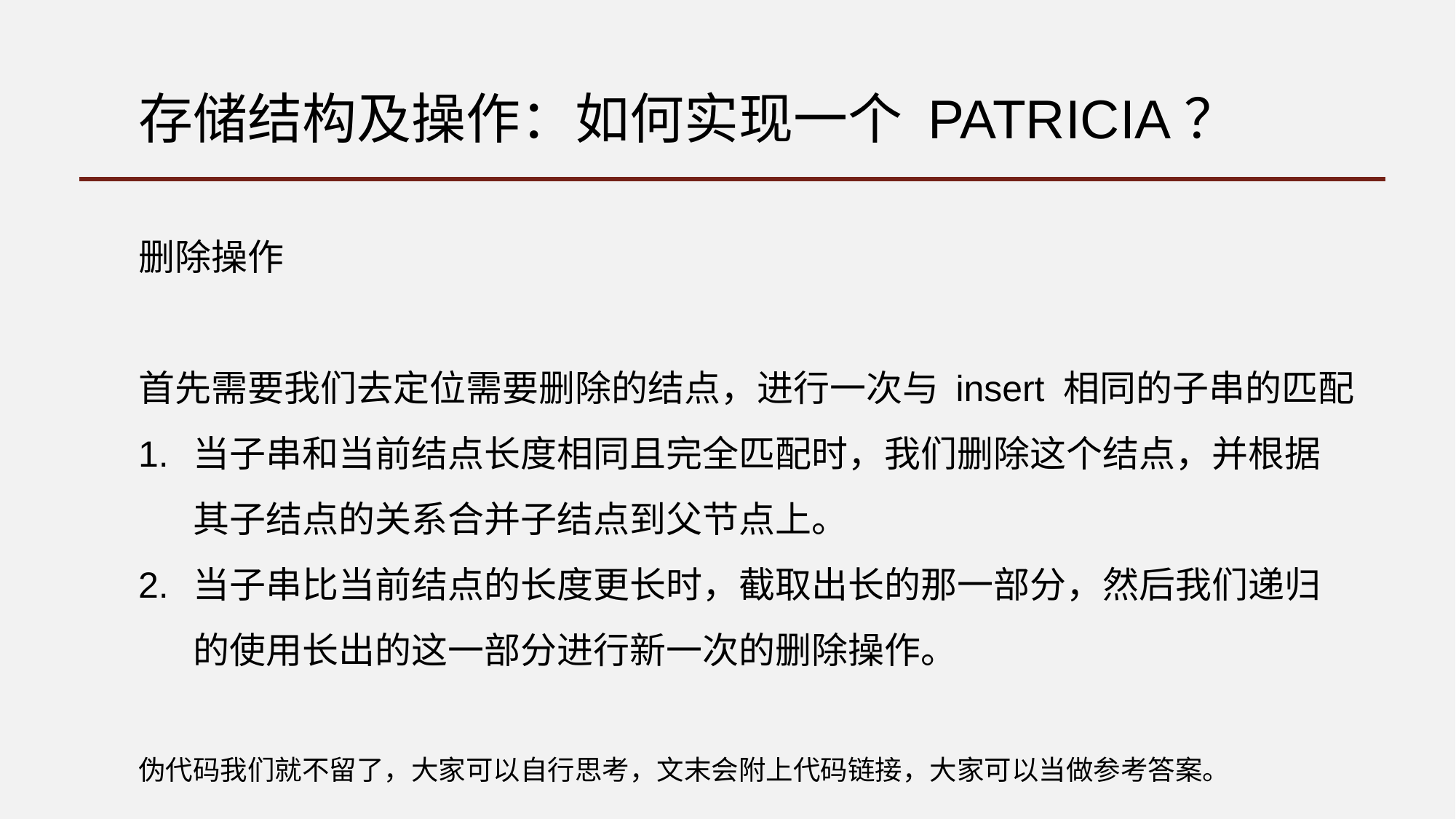

# 存储结构及操作：如何实现一个 Patricia？
删除操作

首先需要我们去定位需要删除的结点，进行一次与 insert 相同的子串的匹配
当子串和当前结点长度相同且完全匹配时，我们删除这个结点，并根据其子结点的关系合并子结点到父节点上。
当子串比当前结点的长度更长时，截取出长的那一部分，然后我们递归的使用长出的这一部分进行新一次的删除操作。

伪代码我们就不留了，大家可以自行思考，文末会附上代码链接，大家可以当做参考答案。